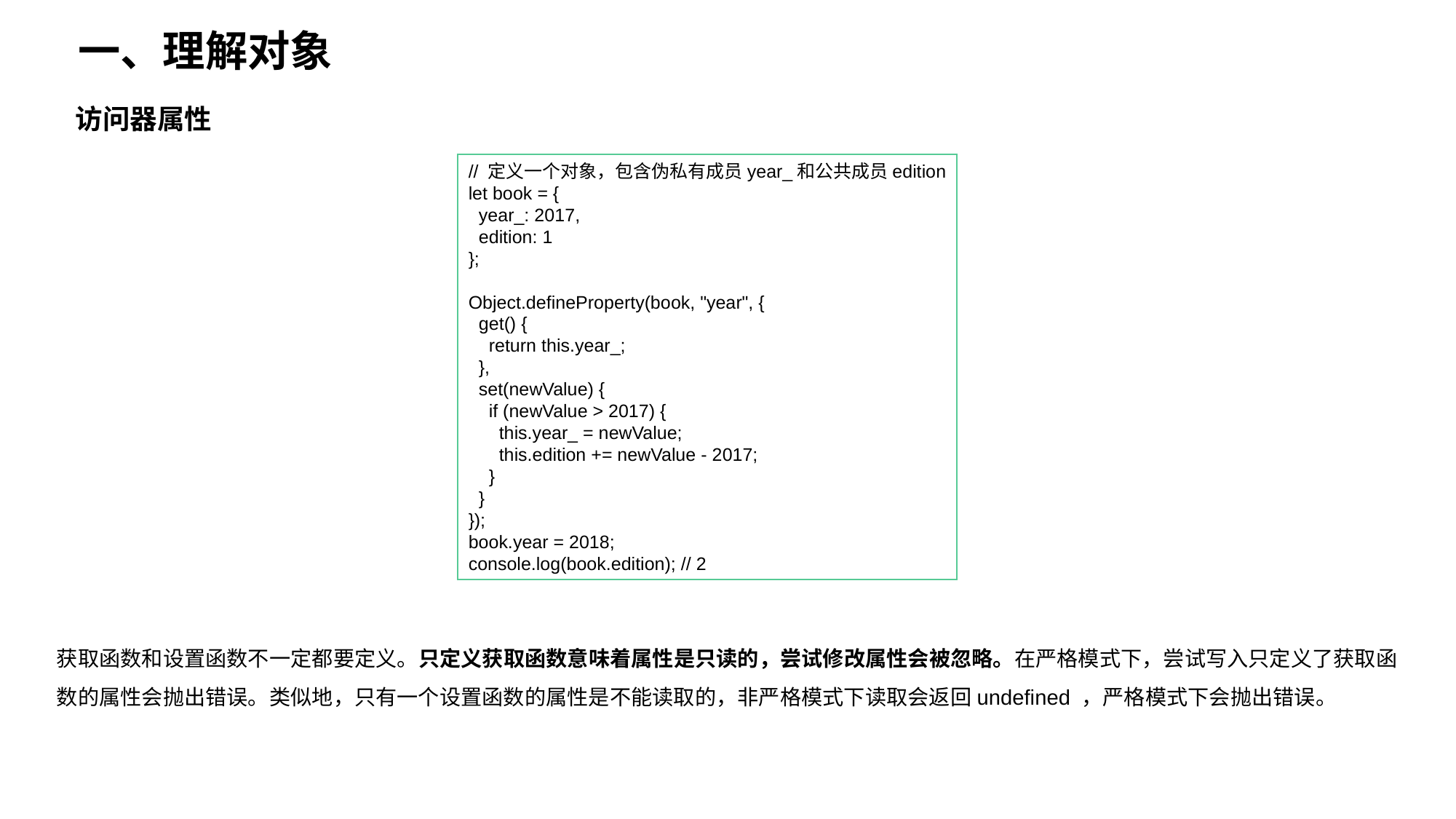

一、理解对象
访问器属性
// 定义一个对象，包含伪私有成员year_和公共成员edition
let book = {
  year_: 2017,
  edition: 1
};

Object.defineProperty(book, "year", {
  get() {
    return this.year_;
  },
  set(newValue) {
    if (newValue > 2017) {
      this.year_ = newValue;
      this.edition += newValue - 2017;
    }
  }
});
book.year = 2018;
console.log(book.edition); // 2
获取函数和设置函数不一定都要定义。只定义获取函数意味着属性是只读的，尝试修改属性会被忽略。在严格模式下，尝试写入只定义了获取函数的属性会抛出错误。类似地，只有一个设置函数的属性是不能读取的，非严格模式下读取会返回undefined ，严格模式下会抛出错误。